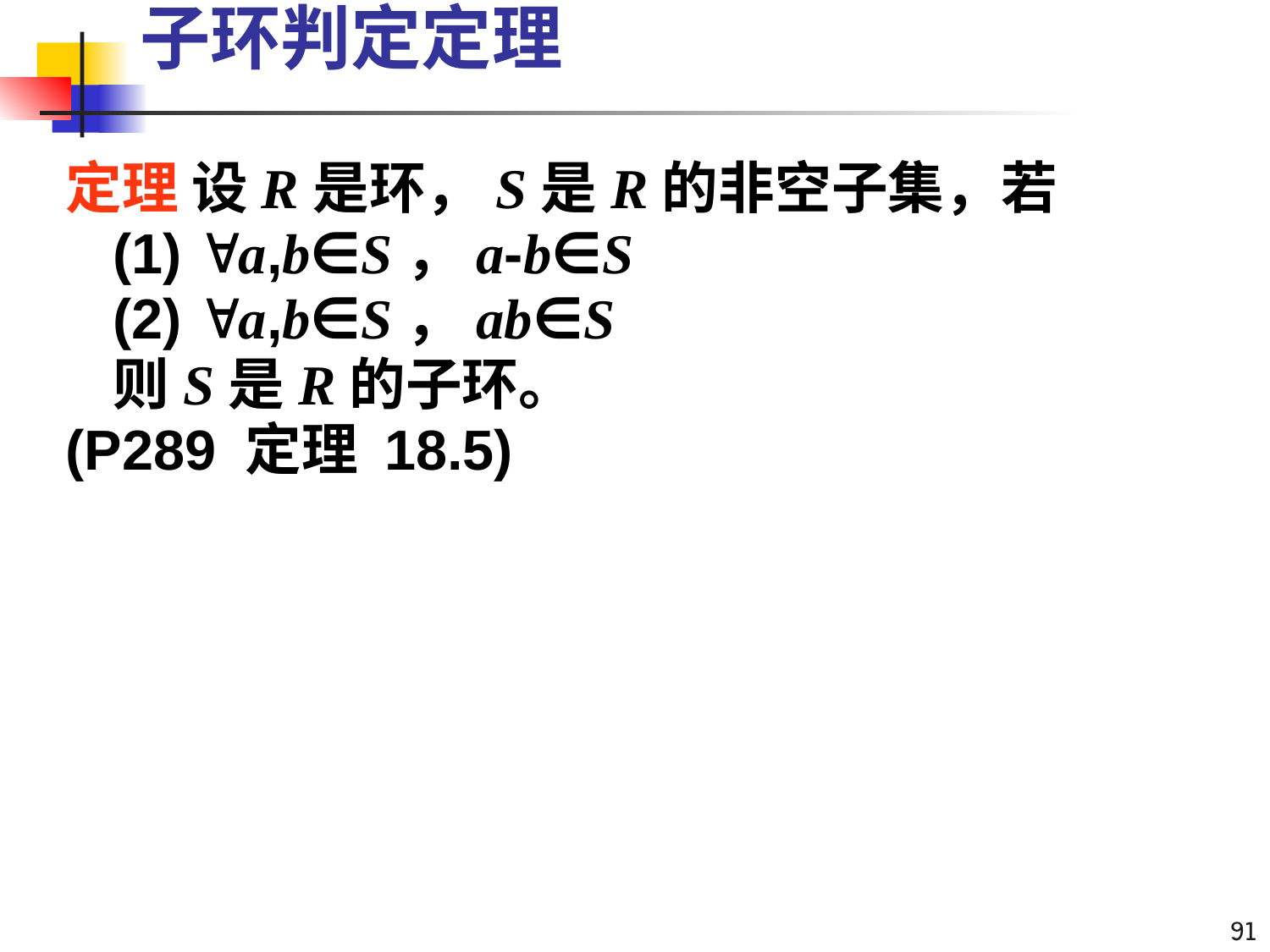

# 子环判定定理
定理 设R是环，S是R的非空子集，若
	(1) ∀a,b∈S，a-b∈S
	(2) ∀a,b∈S，ab∈S
	则S是R的子环。
(P289 定理 18.5)
91